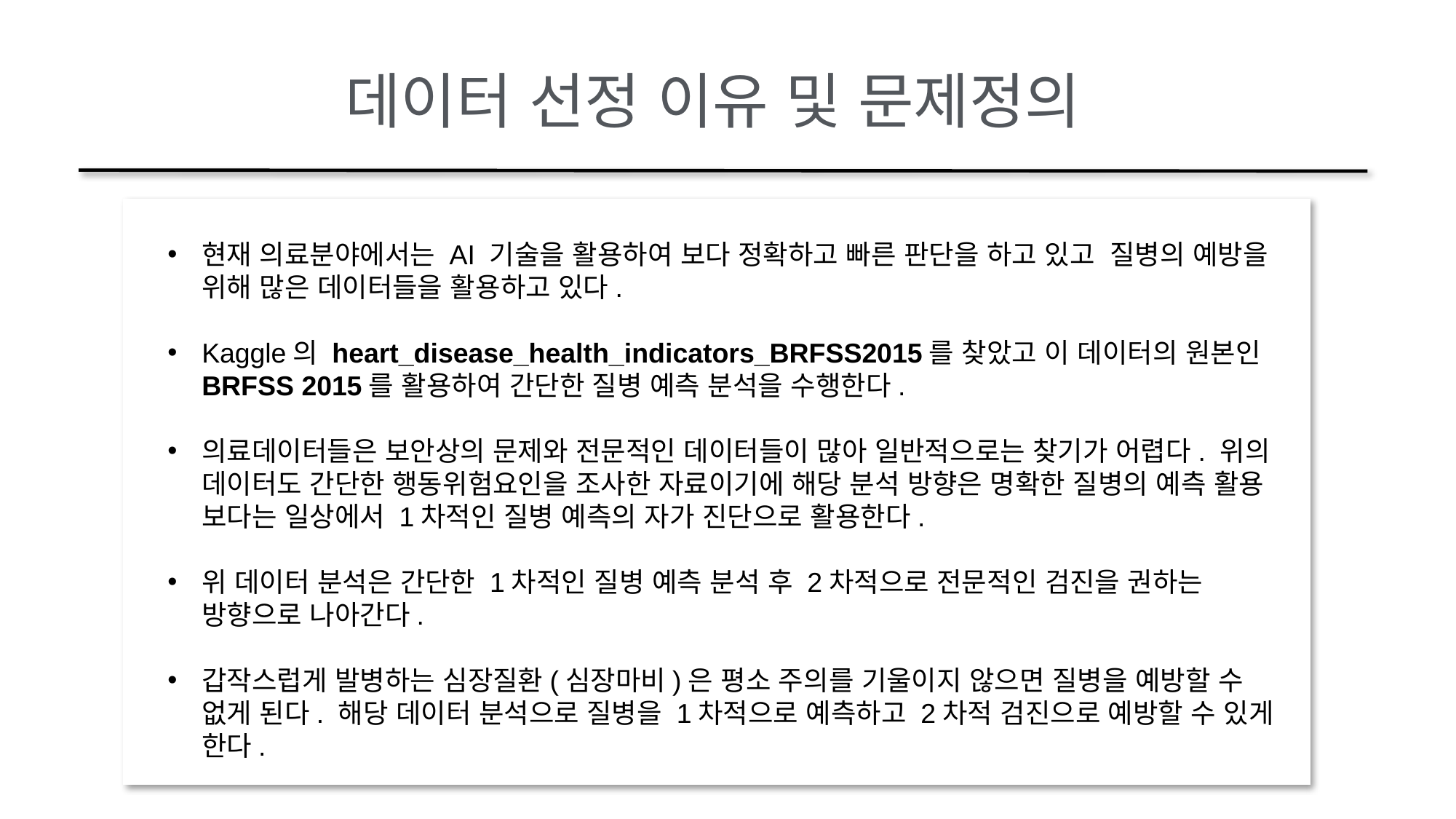

데이터 선정 이유 및 문제정의

현재 의료분야에서는 AI 기술을 활용하여 보다 정확하고 빠른 판단을 하고 있고  질병의 예방을 위해 많은 데이터들을 활용하고 있다.

Kaggle의 heart_disease_health_indicators_BRFSS2015를 찾았고 이 데이터의 원본인 BRFSS 2015를 활용하여 간단한 질병 예측 분석을 수행한다.

의료데이터들은 보안상의 문제와 전문적인 데이터들이 많아 일반적으로는 찾기가 어렵다. 위의 데이터도 간단한 행동위험요인을 조사한 자료이기에 해당 분석 방향은 명확한 질병의 예측 활용 보다는 일상에서 1차적인 질병 예측의 자가 진단으로 활용한다.

위 데이터 분석은 간단한 1차적인 질병 예측 분석 후 2차적으로 전문적인 검진을 권하는 방향으로 나아간다.

갑작스럽게 발병하는 심장질환(심장마비)은 평소 주의를 기울이지 않으면 질병을 예방할 수 없게 된다. 해당 데이터 분석으로 질병을 1차적으로 예측하고 2차적 검진으로 예방할 수 있게 한다.